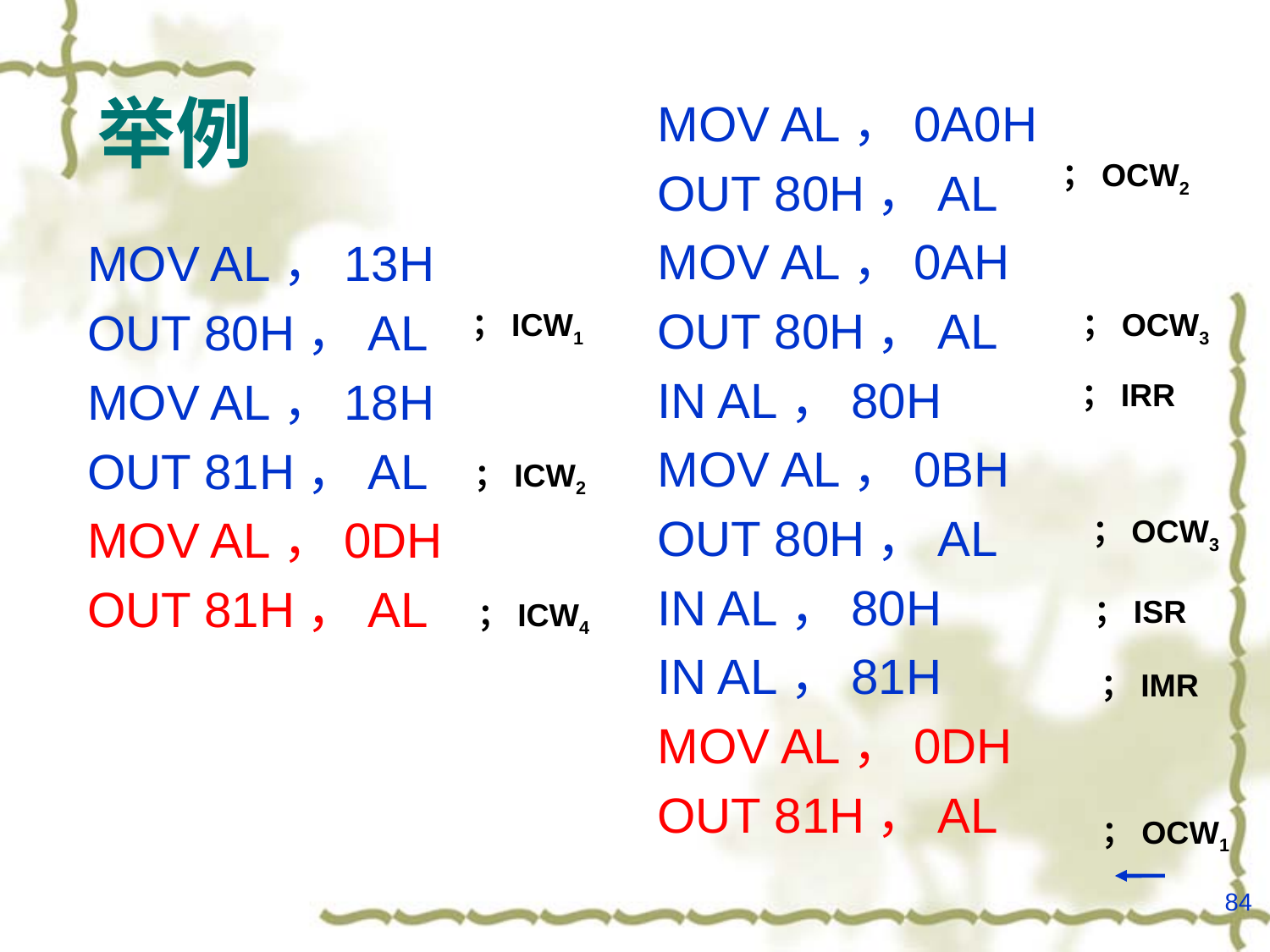

# 举例
MOV AL，0A0H
OUT 80H，AL
MOV AL，0AH
OUT 80H，AL
IN AL，80H
MOV AL，0BH
OUT 80H，AL
IN AL，80H
IN AL，81H
MOV AL，0DH
OUT 81H，AL
；OCW2
MOV AL，13H
OUT 80H，AL
MOV AL，18H
OUT 81H，AL
MOV AL，0DH
OUT 81H，AL
；ICW1
；OCW3
；IRR
；ICW2
；OCW3
；ISR
；ICW4
；IMR
；OCW1

84